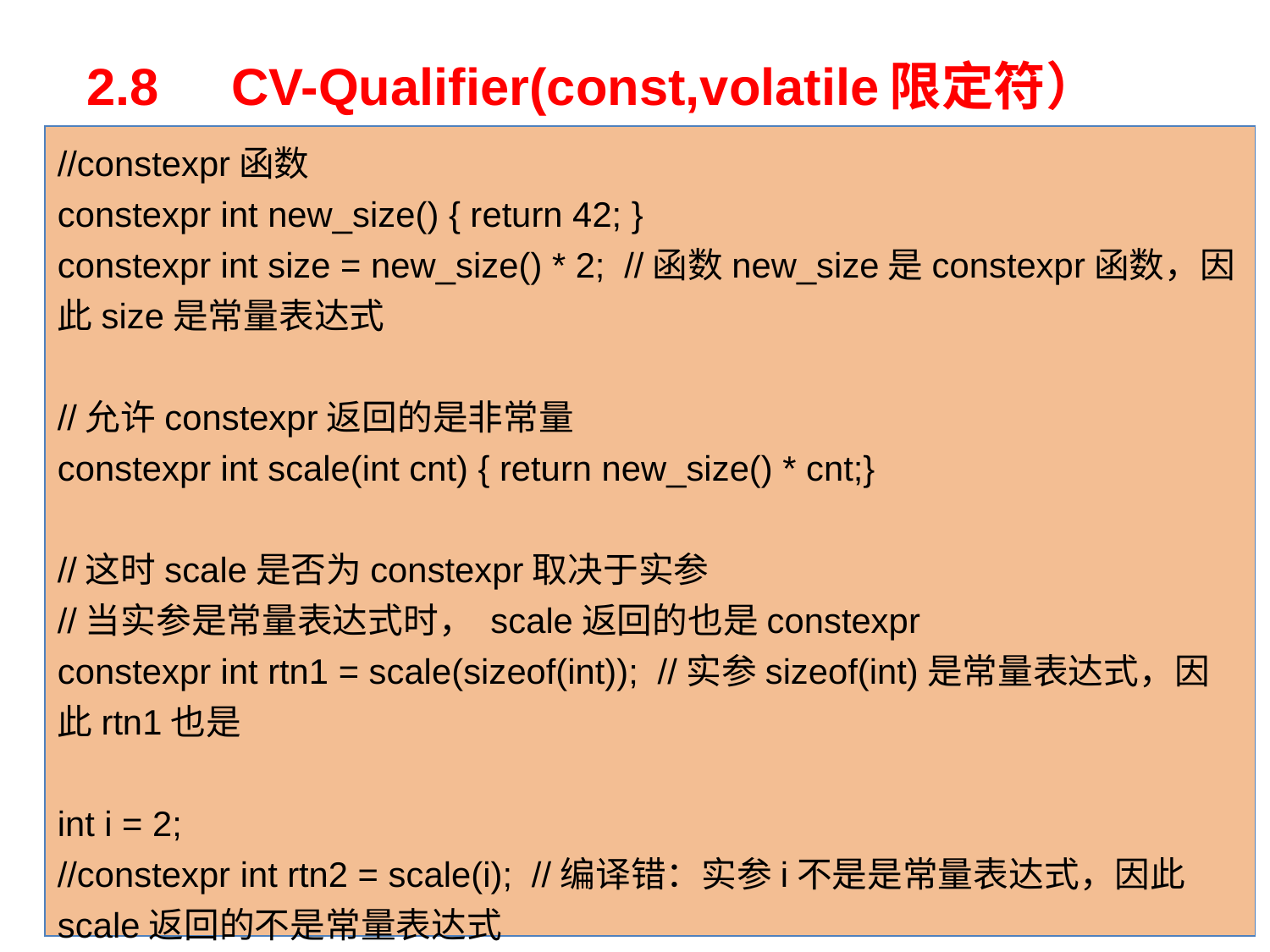

# 2.8　CV-Qualifier(const,volatile限定符）
//constexpr函数
constexpr int new_size() { return 42; }
constexpr int size = new_size() * 2;  //函数new_size是constexpr函数，因此size是常量表达式

//允许constexpr返回的是非常量
constexpr int scale(int cnt) { return new_size() * cnt;}

//这时scale是否为constexpr取决于实参
//当实参是常量表达式时， scale返回的也是constexpr
constexpr int rtn1 = scale(sizeof(int));  //实参sizeof(int)是常量表达式，因此rtn1也是

int i = 2;
//constexpr int rtn2 = scale(i);  //编译错：实参i不是是常量表达式，因此scale返回的不是常量表达式